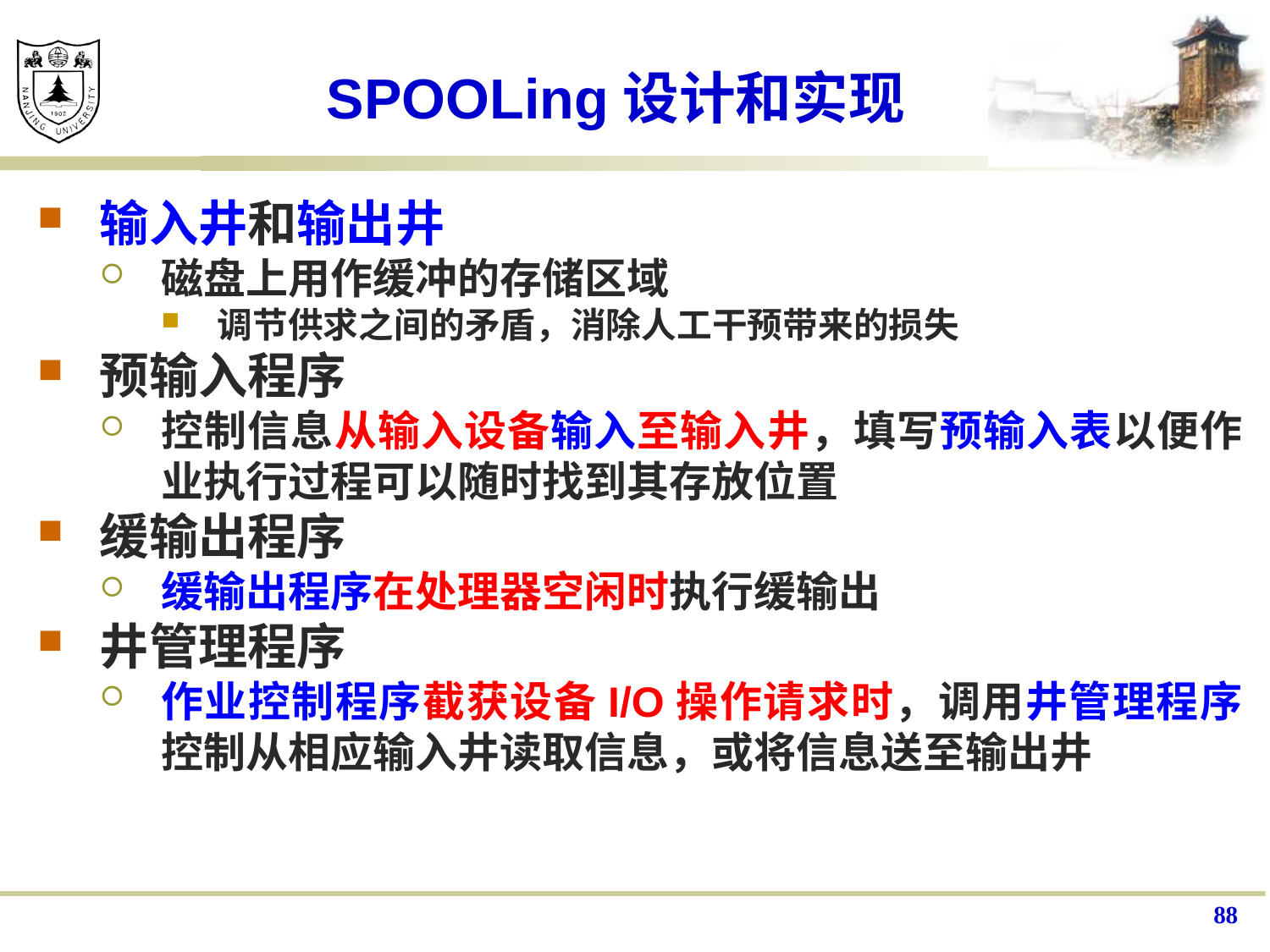

# SPOOLing设计和实现
输入井和输出井
磁盘上用作缓冲的存储区域
调节供求之间的矛盾，消除人工干预带来的损失
预输入程序
控制信息从输入设备输入至输入井，填写预输入表以便作业执行过程可以随时找到其存放位置
缓输出程序
缓输出程序在处理器空闲时执行缓输出
井管理程序
作业控制程序截获设备I/O操作请求时，调用井管理程序控制从相应输入井读取信息，或将信息送至输出井

88